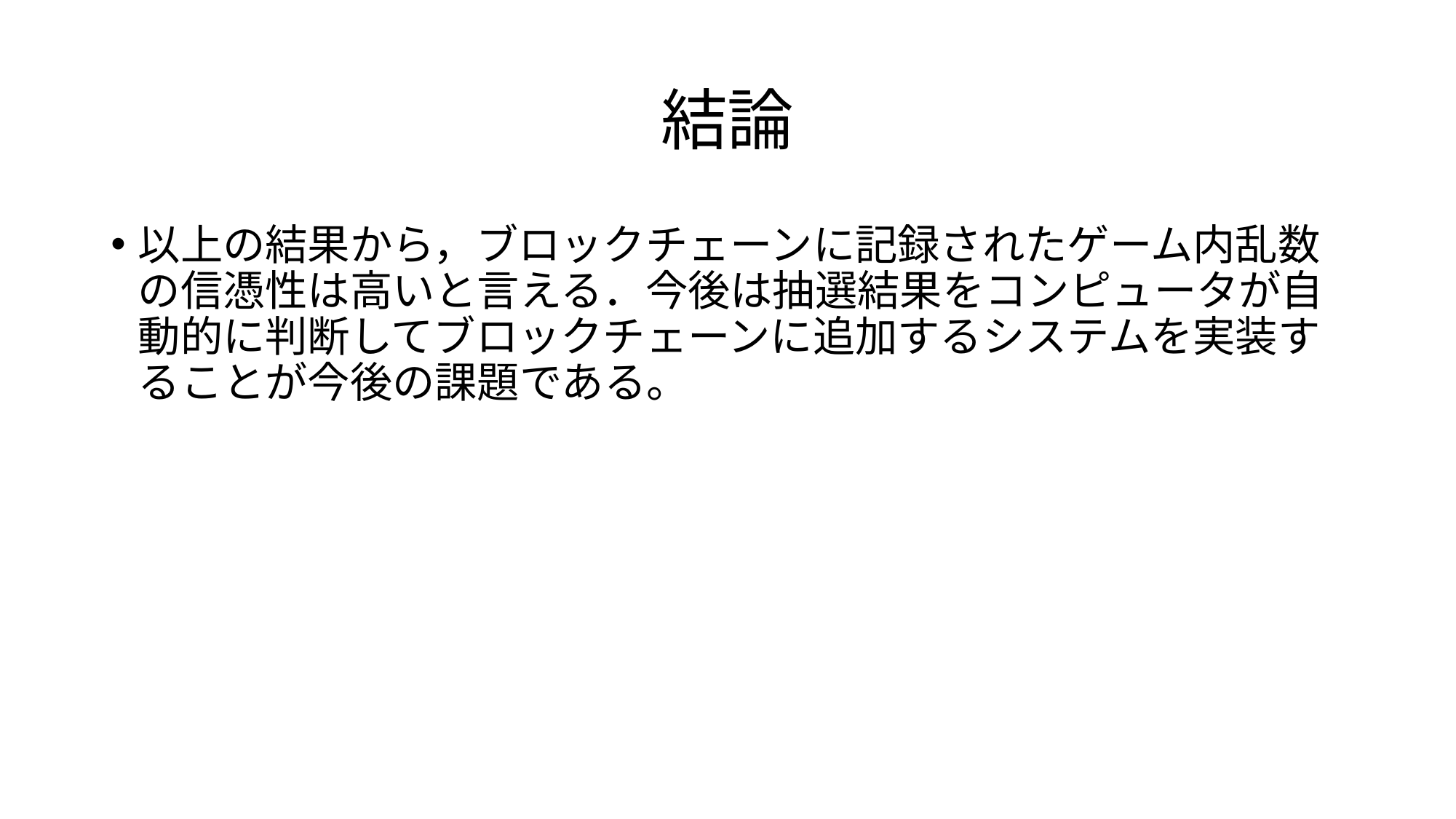

# 結論
以上の結果から，ブロックチェーンに記録されたゲーム内乱数の信憑性は高いと言える．今後は抽選結果をコンピュータが自動的に判断してブロックチェーンに追加するシステムを実装することが今後の課題である。